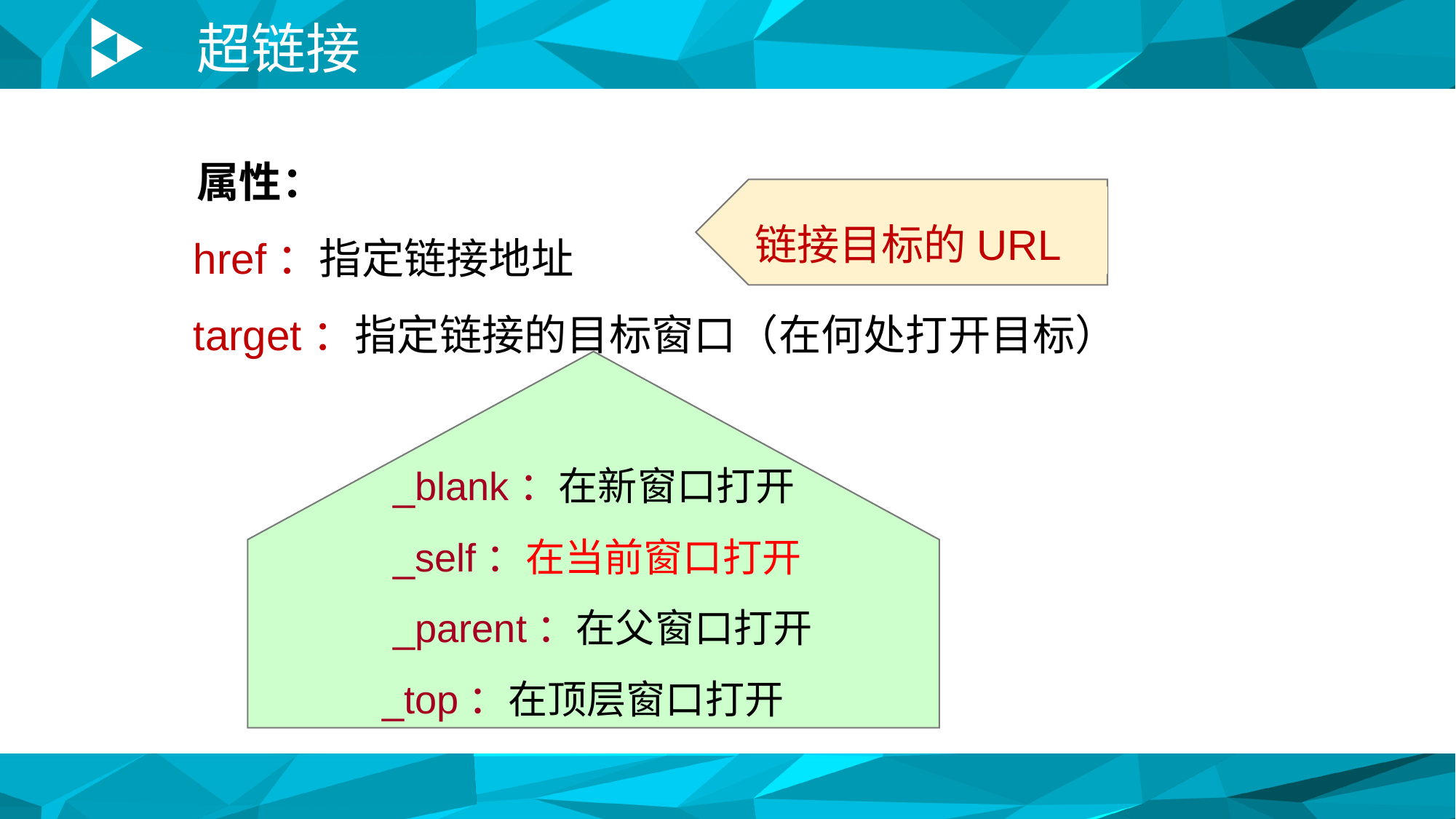

超链接
   属性：
   href：指定链接地址
   target：指定链接的目标窗口（在何处打开目标）

链接目标的URL
 _blank：在新窗口打开
 _self：在当前窗口打开
 _parent：在父窗口打开
_top：在顶层窗口打开